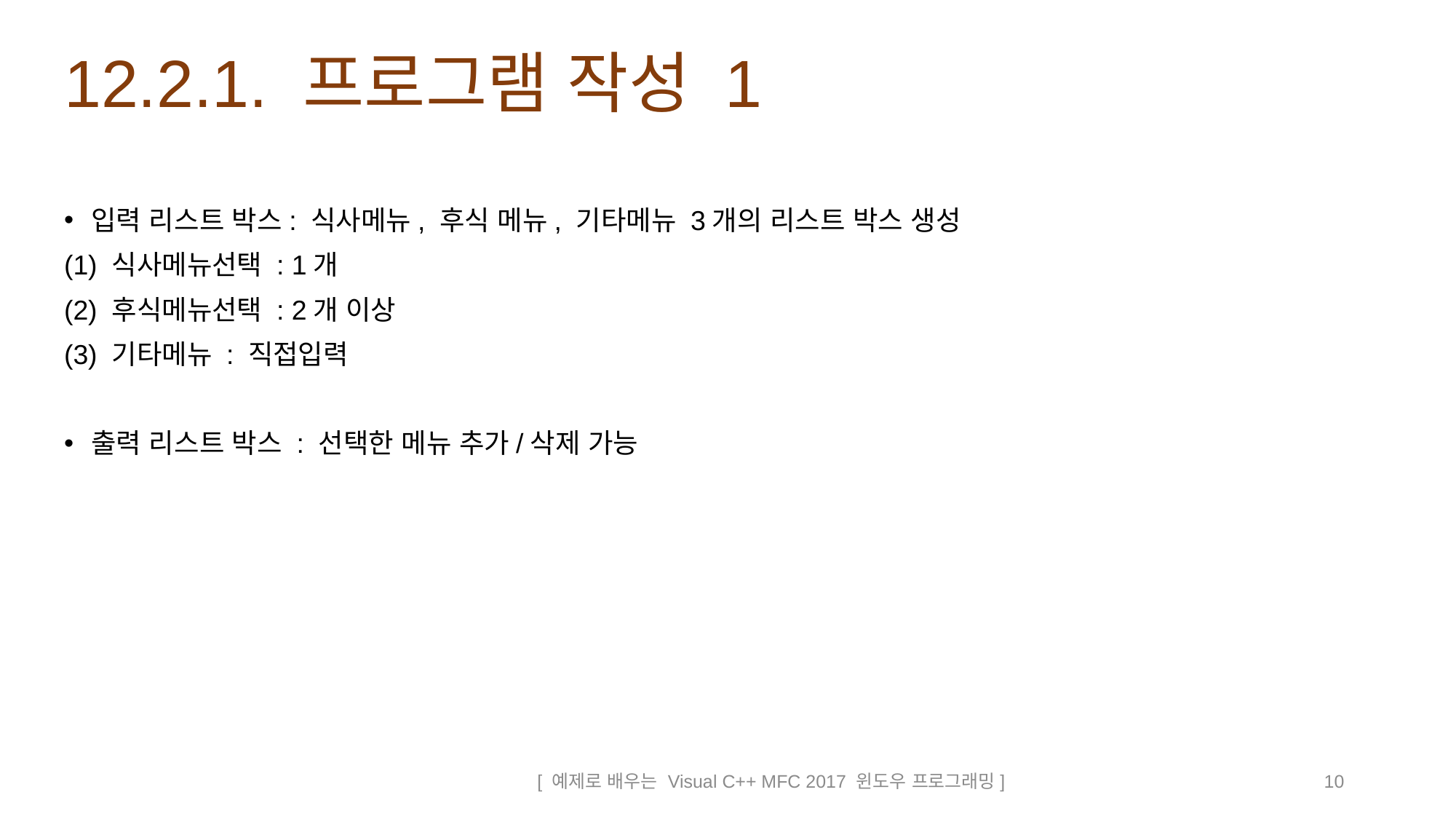

# 12.2.1. 프로그램 작성 1

입력 리스트 박스: 식사메뉴, 후식 메뉴, 기타메뉴 3개의 리스트 박스 생성
(1) 식사메뉴선택 : 1개
(2) 후식메뉴선택 : 2개 이상
(3) 기타메뉴 : 직접입력

출력 리스트 박스 : 선택한 메뉴 추가/삭제 가능

[ 예제로 배우는 Visual C++ MFC 2017 윈도우 프로그래밍]
10